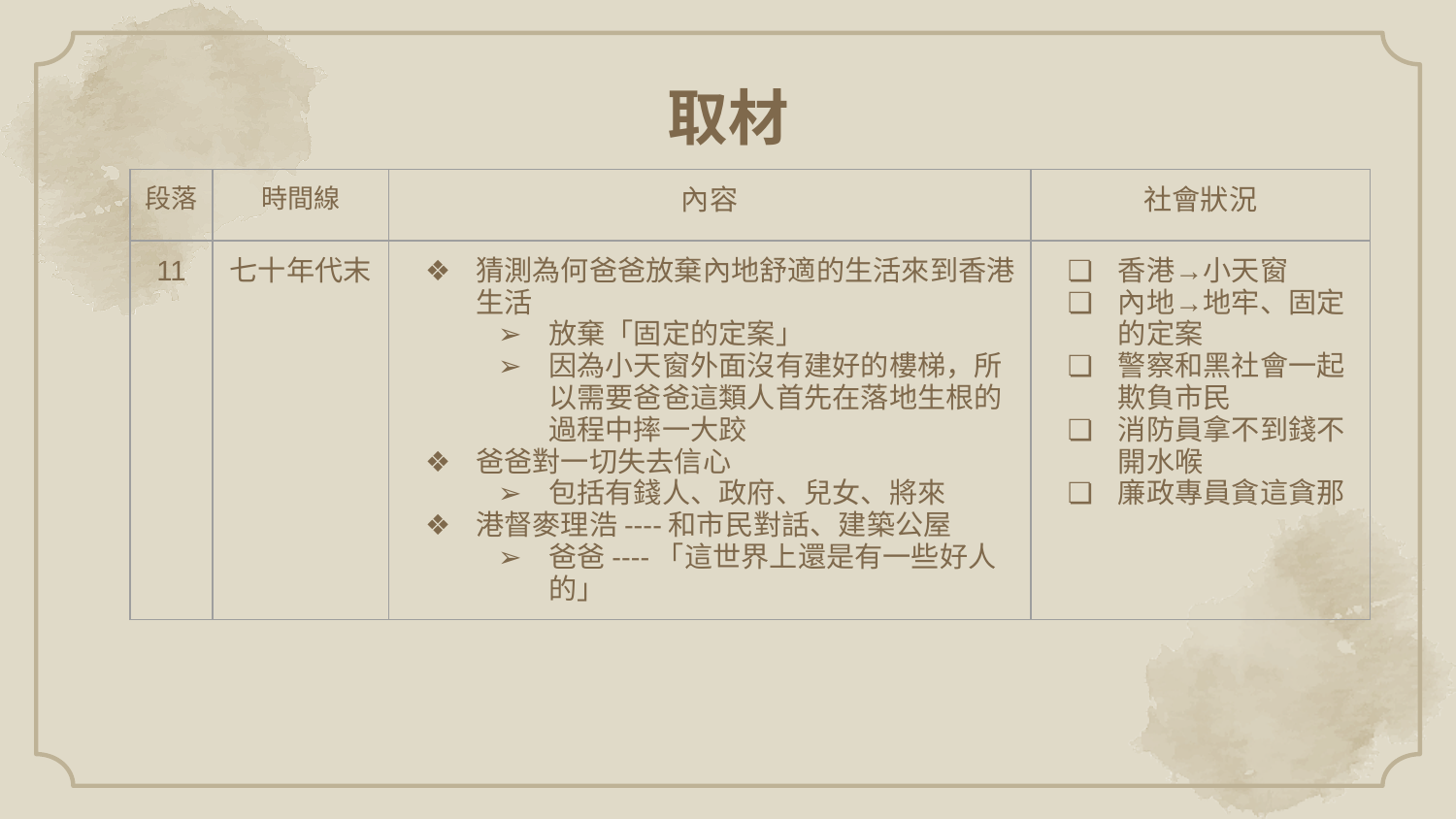

# 取材

| 段落 | 時間線 | 內容 | 社會狀況 |
| --- | --- | --- | --- |
| 11 | 七十年代末 | 猜測為何爸爸放棄內地舒適的生活來到香港生活 放棄「固定的定案」 因為小天窗外面沒有建好的樓梯，所以需要爸爸這類人首先在落地生根的過程中摔一大跤 爸爸對一切失去信心 包括有錢人、政府、兒女、將來 港督麥理浩----和市民對話、建築公屋 爸爸----「這世界上還是有一些好人的」 | 香港→小天窗 內地→地牢、固定的定案 警察和黑社會一起欺負市民 消防員拿不到錢不開水喉 廉政專員貪這貪那 |